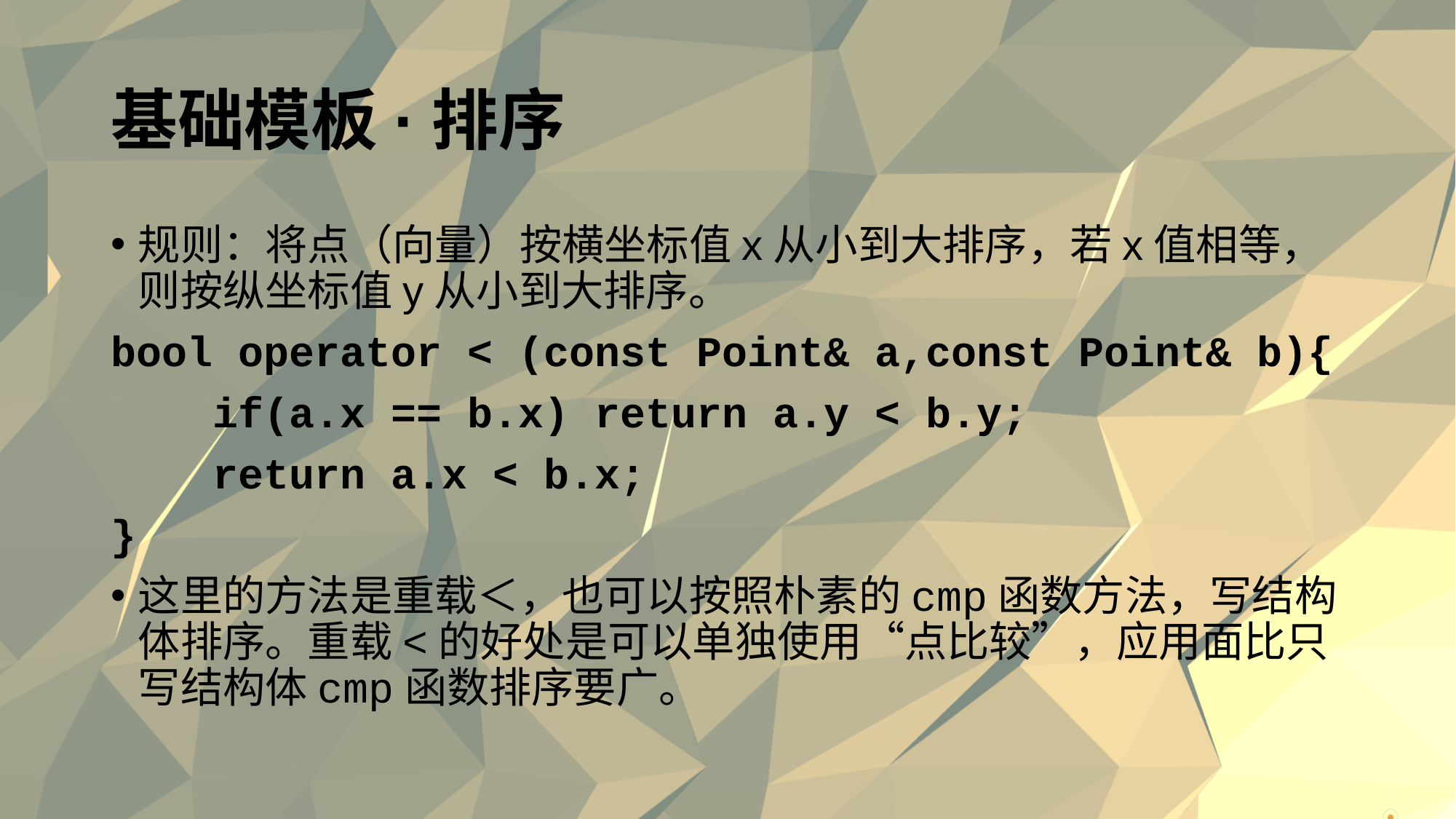

# 基础模板·排序
规则：将点（向量）按横坐标值x从小到大排序，若x值相等，则按纵坐标值y从小到大排序。
bool operator < (const Point& a,const Point& b){
    if(a.x == b.x) return a.y < b.y;
    return a.x < b.x;
}
这里的方法是重载＜，也可以按照朴素的cmp函数方法，写结构体排序。重载<的好处是可以单独使用“点比较”，应用面比只写结构体cmp函数排序要广。